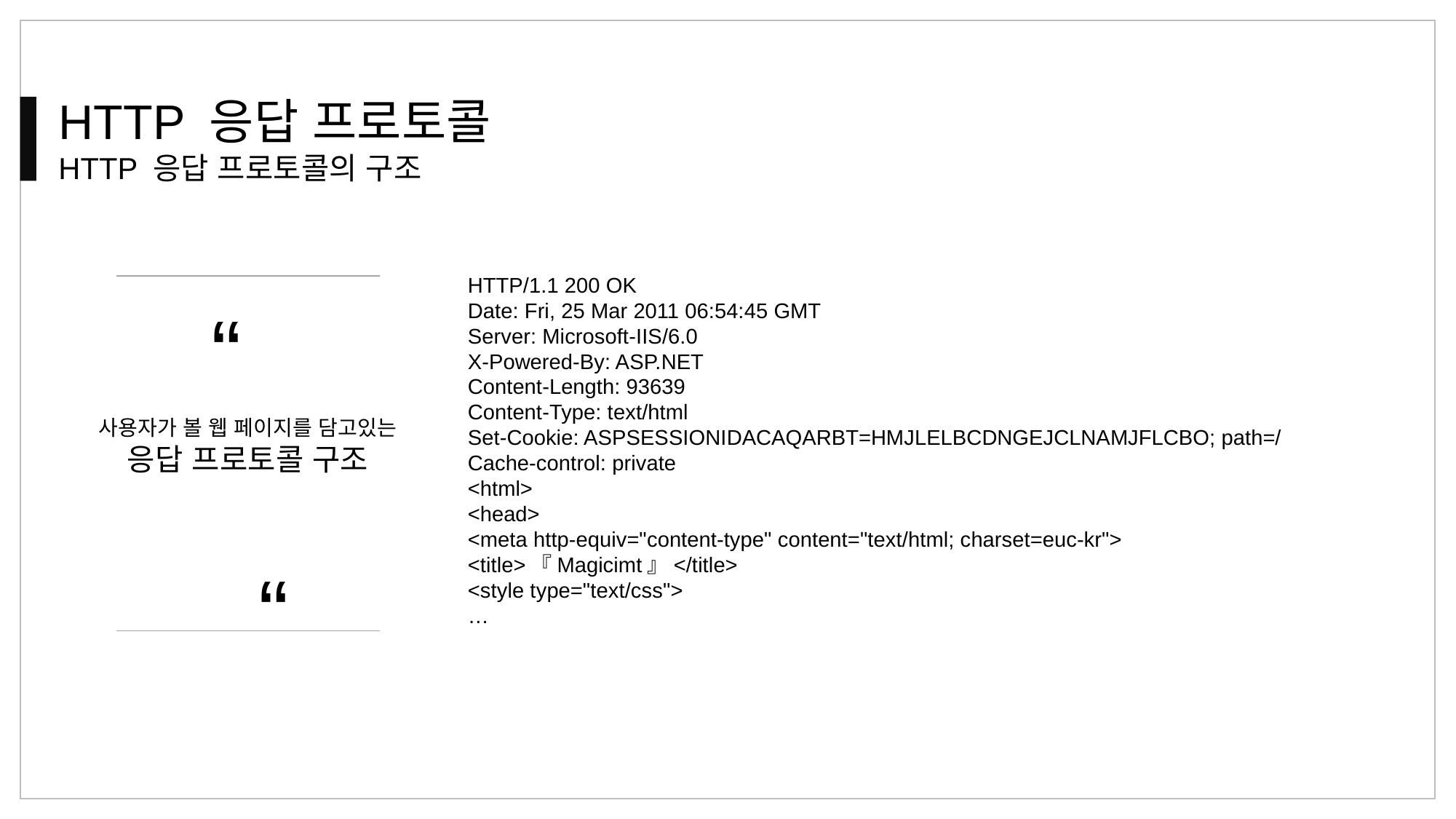

HTTP 응답 프로토콜
HTTP 응답 프로토콜의 구조

HTTP/1.1 200 OK
Date: Fri, 25 Mar 2011 06:54:45 GMT
Server: Microsoft-IIS/6.0
X-Powered-By: ASP.NET
Content-Length: 93639
Content-Type: text/html
Set-Cookie: ASPSESSIONIDACAQARBT=HMJLELBCDNGEJCLNAMJFLCBO; path=/
Cache-control: private
<html>
<head>
<meta http-equiv="content-type" content="text/html; charset=euc-kr">
<title>『Magicimt』</title>
<style type="text/css">
…
“
“

사용자가 볼 웹 페이지를 담고있는
응답 프로토콜 구조